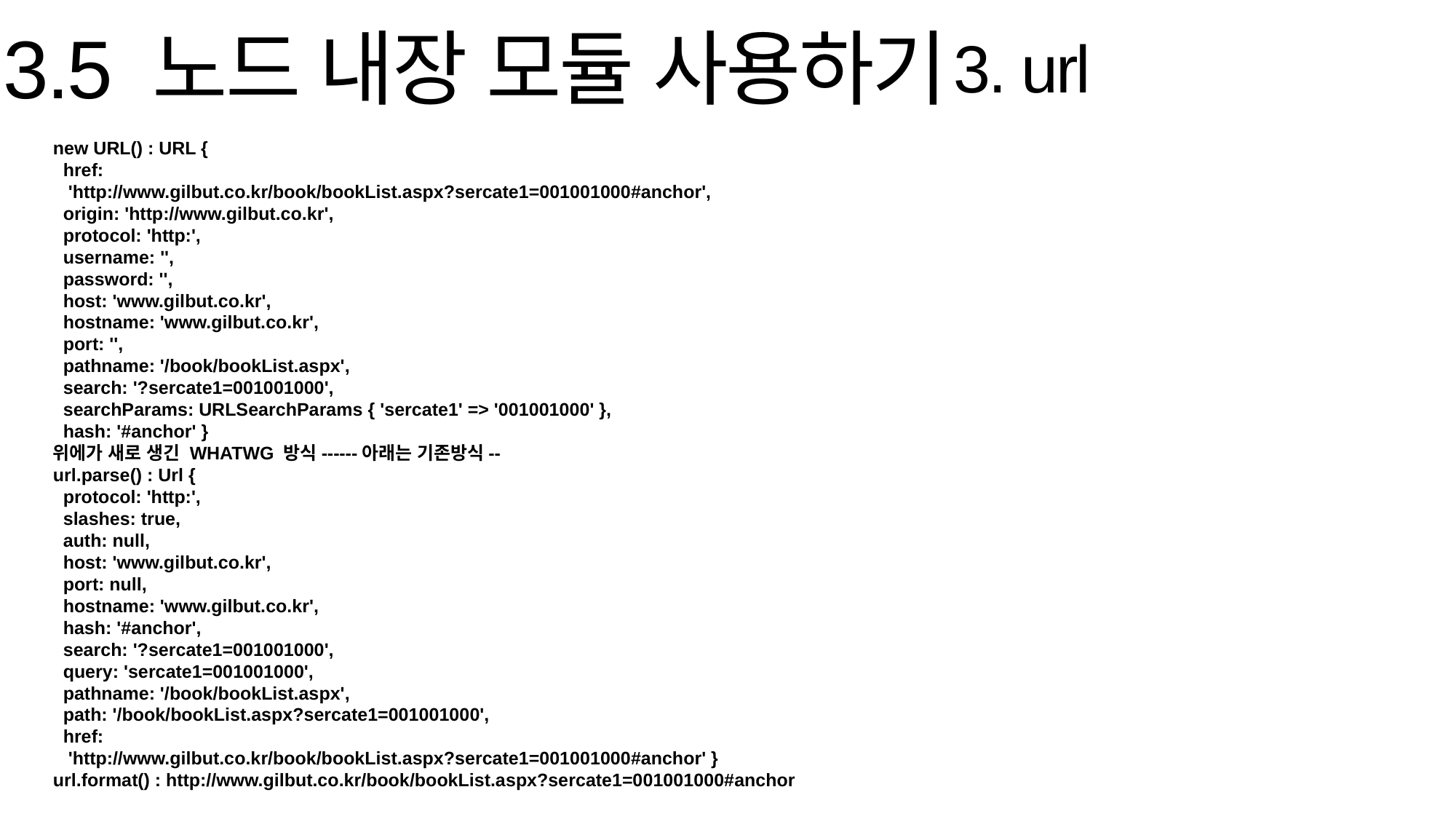

3.5 노드 내장 모듈 사용하기
3. url
new URL() : URL {
  href:
   'http://www.gilbut.co.kr/book/bookList.aspx?sercate1=001001000#anchor',
  origin: 'http://www.gilbut.co.kr',
  protocol: 'http:',
  username: '',
  password: '',
  host: 'www.gilbut.co.kr',
  hostname: 'www.gilbut.co.kr',
  port: '',
  pathname: '/book/bookList.aspx',
  search: '?sercate1=001001000',
  searchParams: URLSearchParams { 'sercate1' => '001001000' },
  hash: '#anchor' }
위에가 새로 생긴 WHATWG 방식------아래는 기존방식--
url.parse() : Url {
  protocol: 'http:',
  slashes: true,
  auth: null,
  host: 'www.gilbut.co.kr',
  port: null,
  hostname: 'www.gilbut.co.kr',
  hash: '#anchor',
  search: '?sercate1=001001000',
  query: 'sercate1=001001000',
  pathname: '/book/bookList.aspx',
  path: '/book/bookList.aspx?sercate1=001001000',
  href:
   'http://www.gilbut.co.kr/book/bookList.aspx?sercate1=001001000#anchor' }
url.format() : http://www.gilbut.co.kr/book/bookList.aspx?sercate1=001001000#anchor